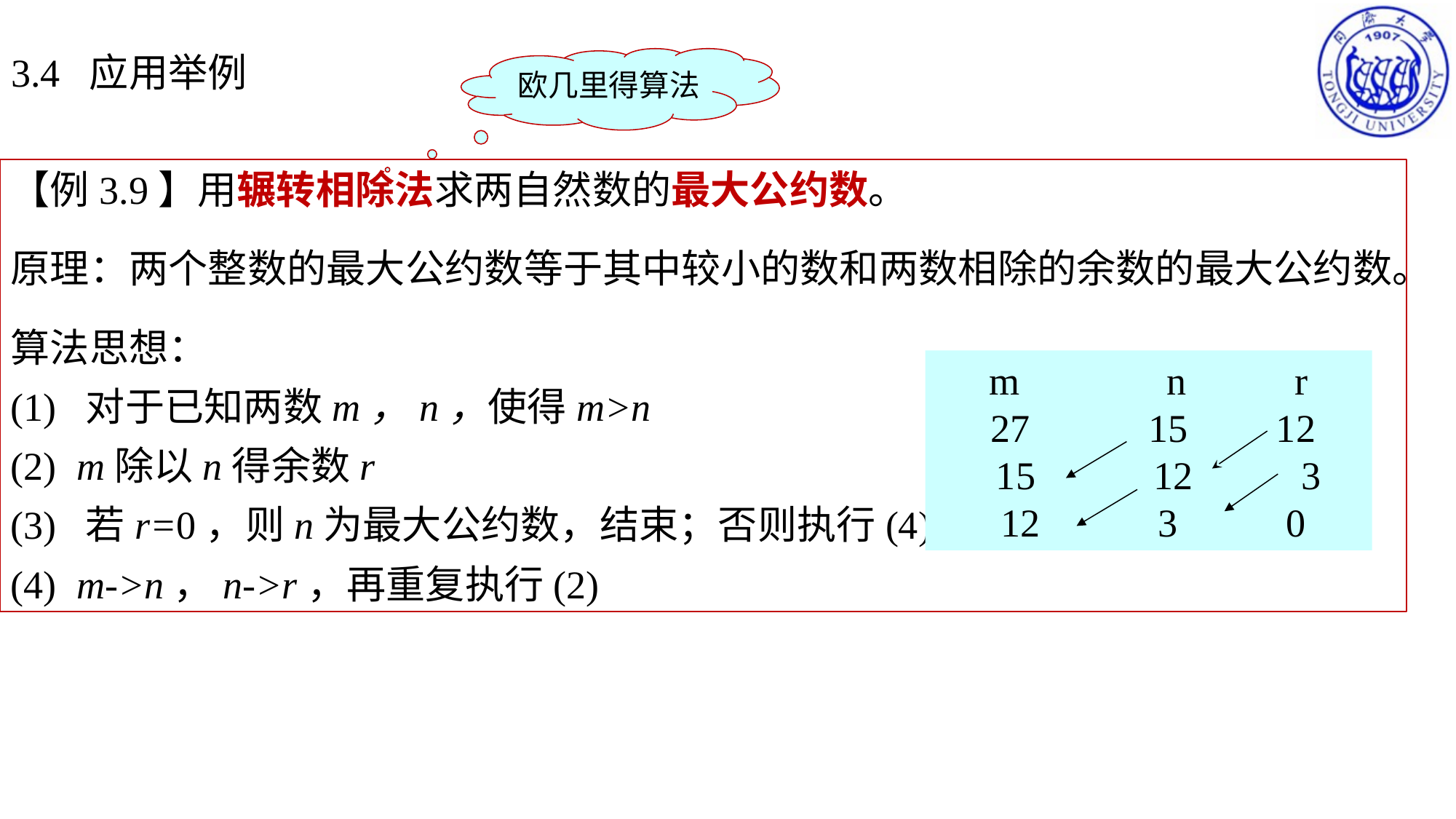

3.4  应用举例
欧几里得算法
【例3.9】用辗转相除法求两自然数的最大公约数。
原理：两个整数的最大公约数等于其中较小的数和两数相除的余数的最大公约数。
算法思想：
(1)  对于已知两数m，n，使得m>n
(2)  m除以n得余数r
(3)  若r=0，则n为最大公约数，结束；否则执行(4)
(4)  m->n，n->r，再重复执行(2)
m               n           r
 27            15         12
  15            12           3
 12            3           0